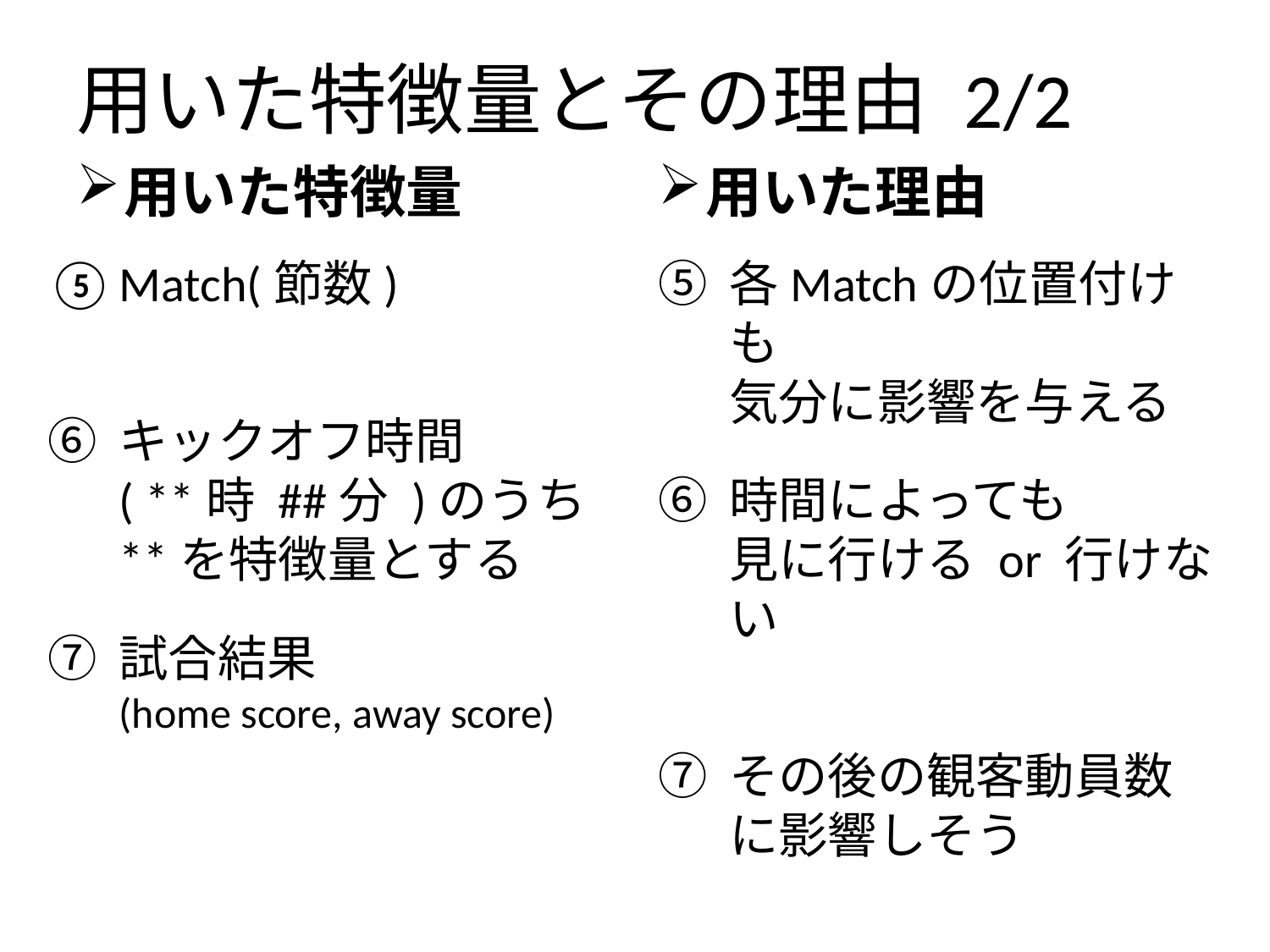

# 用いた特徴量とその理由 2/2
用いた特徴量
用いた理由
Match(節数)

キックオフ時間
( **時 ##分 )のうち
**を特徴量とする

試合結果
(home score, away score)

各Matchの位置付けも
気分に影響を与える

時間によっても
見に行ける or 行けない

その後の観客動員数
に影響しそう